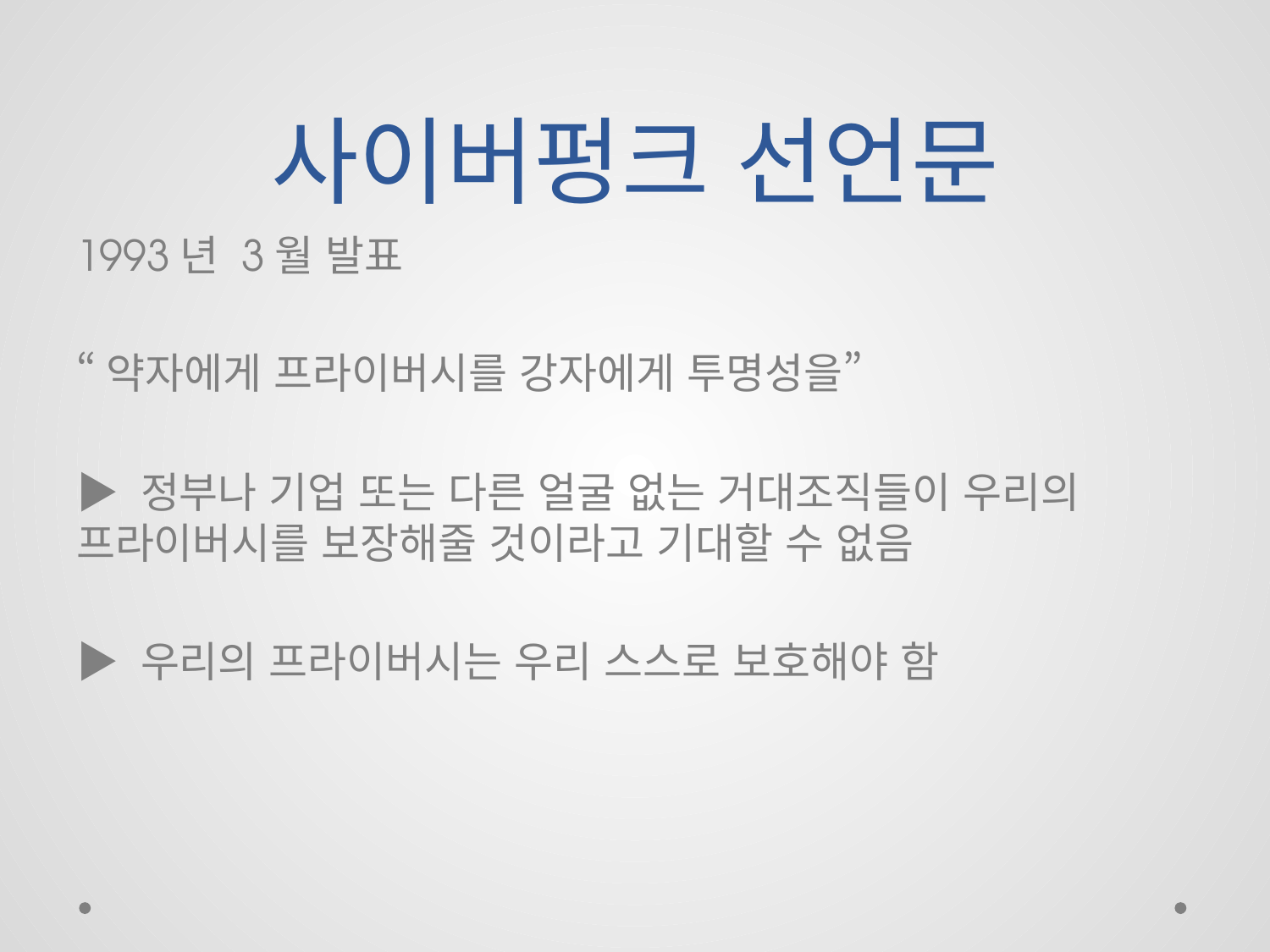

# 사이버펑크 선언문
1993년 3월 발표

“약자에게 프라이버시를 강자에게 투명성을”

▶ 정부나 기업 또는 다른 얼굴 없는 거대조직들이 우리의 프라이버시를 보장해줄 것이라고 기대할 수 없음

▶ 우리의 프라이버시는 우리 스스로 보호해야 함